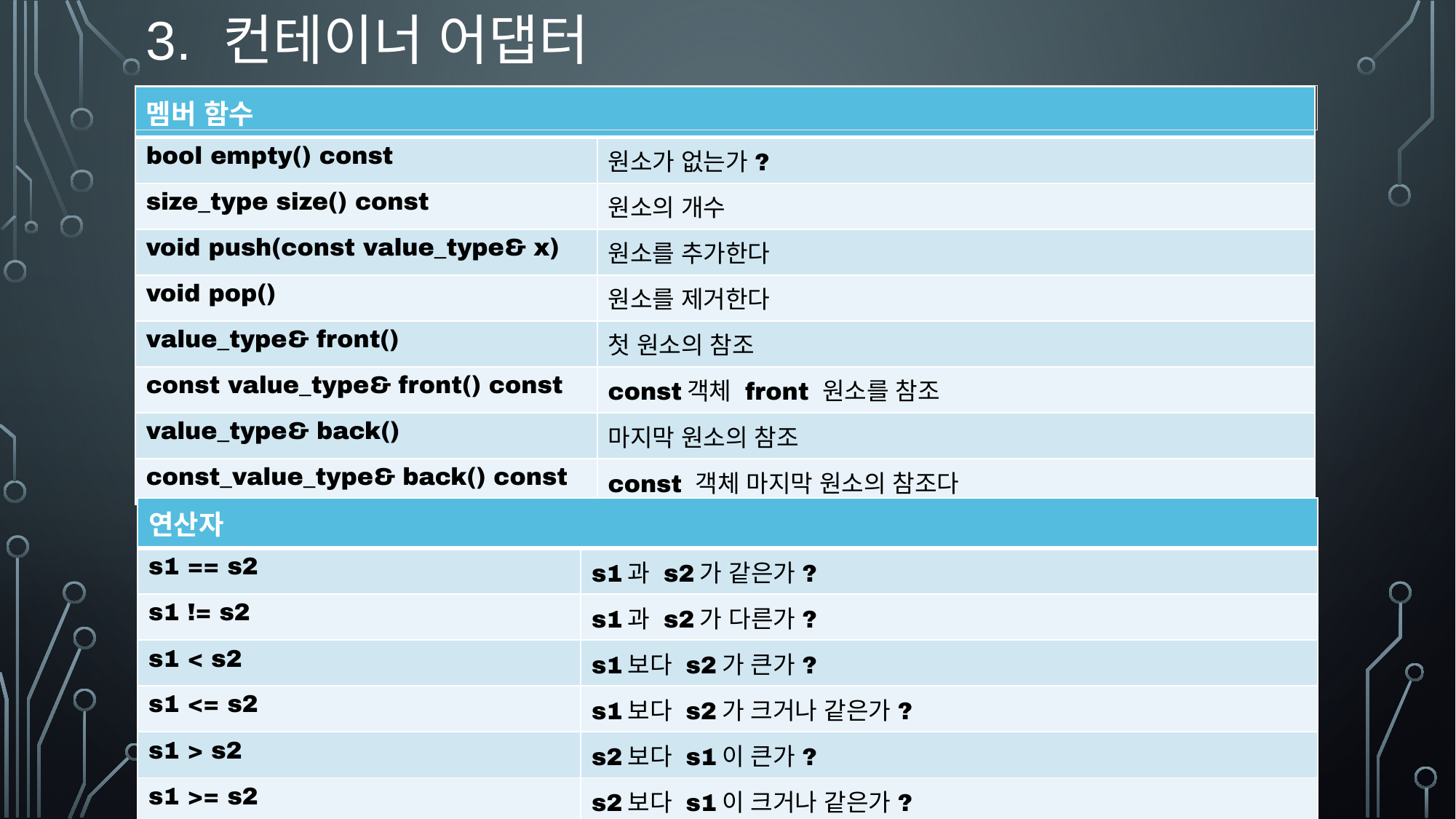

# 3. 컨테이너 어댑터

| 멤버 함수 |  |
| --- | --- |
| bool empty() const | 원소가 없는가? |
| size\_type size() const | 원소의 개수 |
| void push(const value\_type& x) | 원소를 추가한다 |
| void pop() | 원소를 제거한다 |
| value\_type& front() | 첫 원소의 참조 |
| const value\_type& front() const | const객체 front 원소를 참조 |
| value\_type& back() | 마지막 원소의 참조 |
| const\_value\_type& back() const | const 객체 마지막 원소의 참조다 |

| 연산자 |  |
| --- | --- |
| s1 == s2 | s1과 s2가 같은가? |
| s1 != s2 | s1과 s2가 다른가? |
| s1 < s2 | s1보다 s2가 큰가? |
| s1 <= s2 | s1보다 s2가 크거나 같은가? |
| s1 > s2 | s2보다 s1이 큰가? |
| s1 >= s2 | s2보다 s1이 크거나 같은가? |